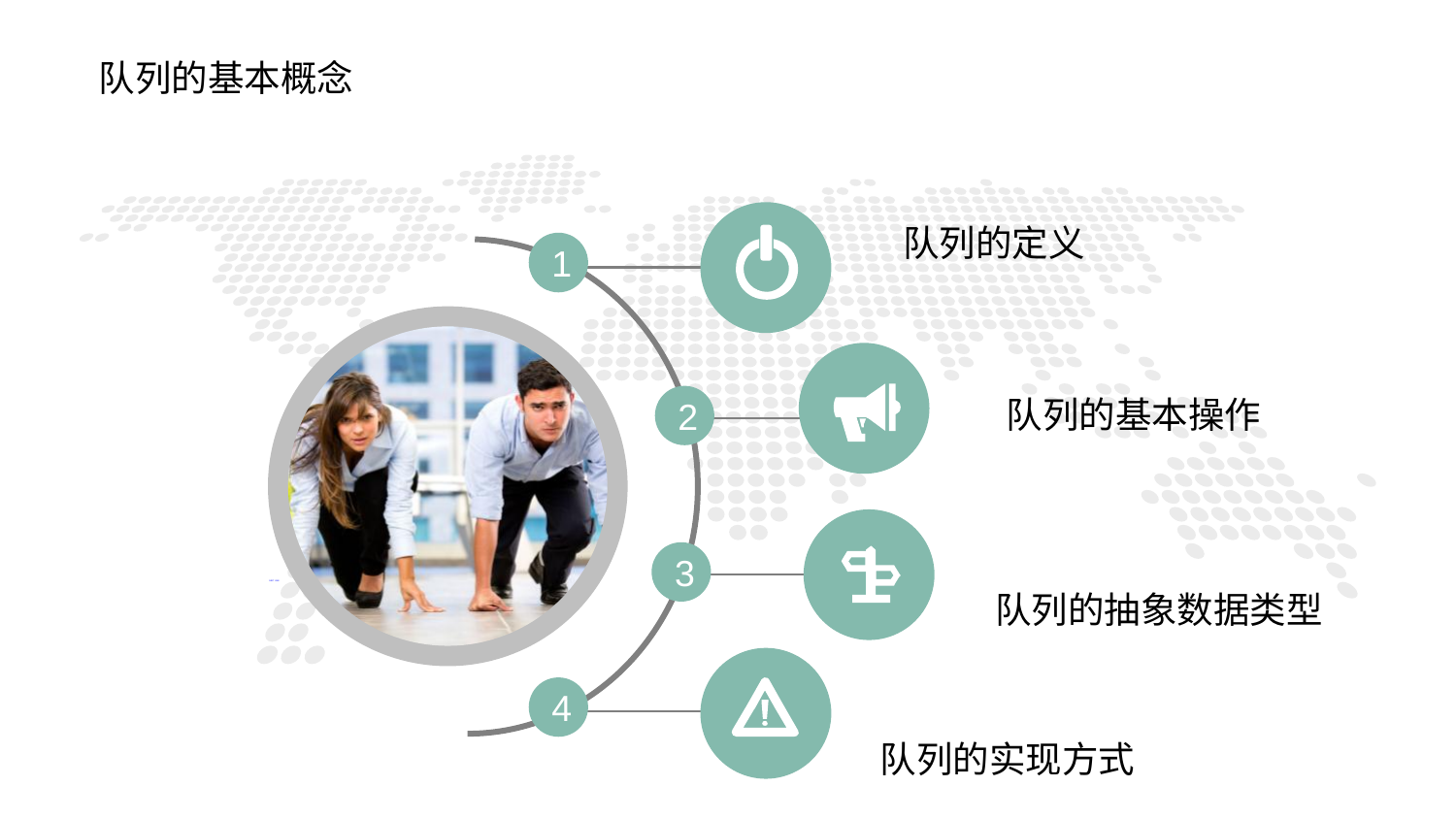

队列的基本概念

队列的定义
1

1

队列的基本操作
2

3
PART  ONE
队列的抽象数据类型

4
队列的实现方式